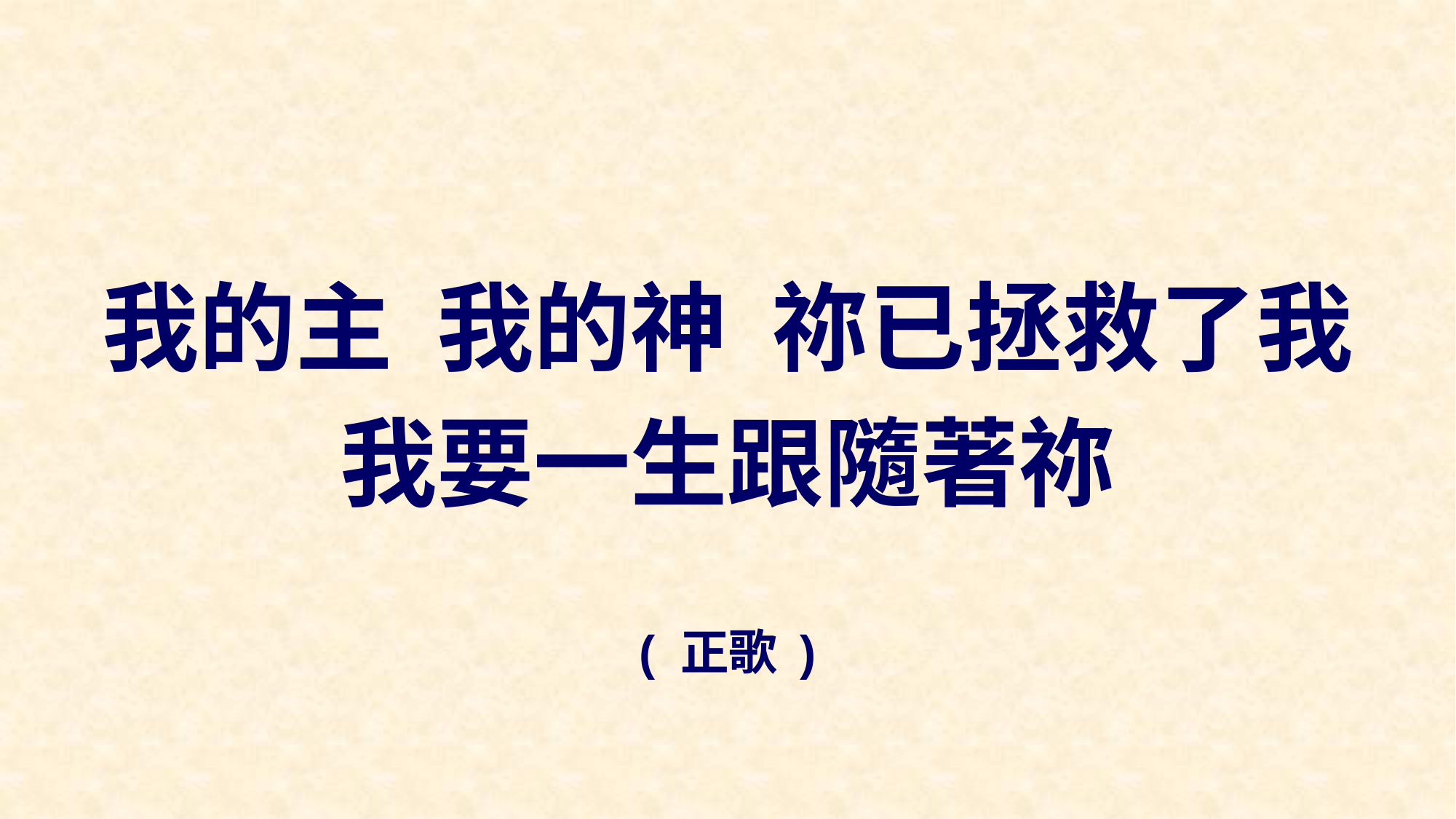

我的主  我的神  祢已拯救了我
我要一生跟隨著祢
( 正歌 )